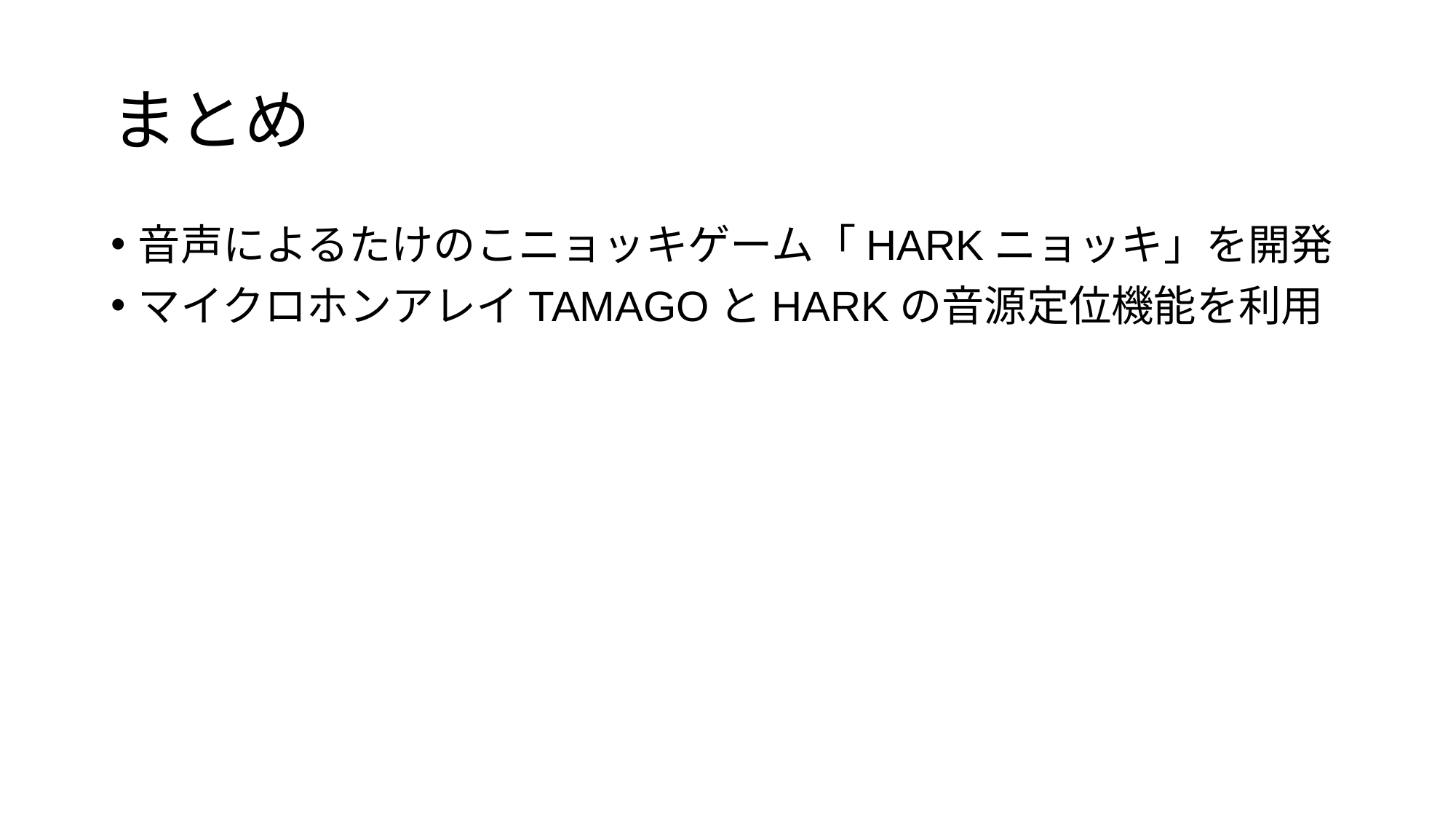

# まとめ
音声によるたけのこニョッキゲーム「HARKニョッキ」を開発
マイクロホンアレイTAMAGOとHARKの音源定位機能を利用